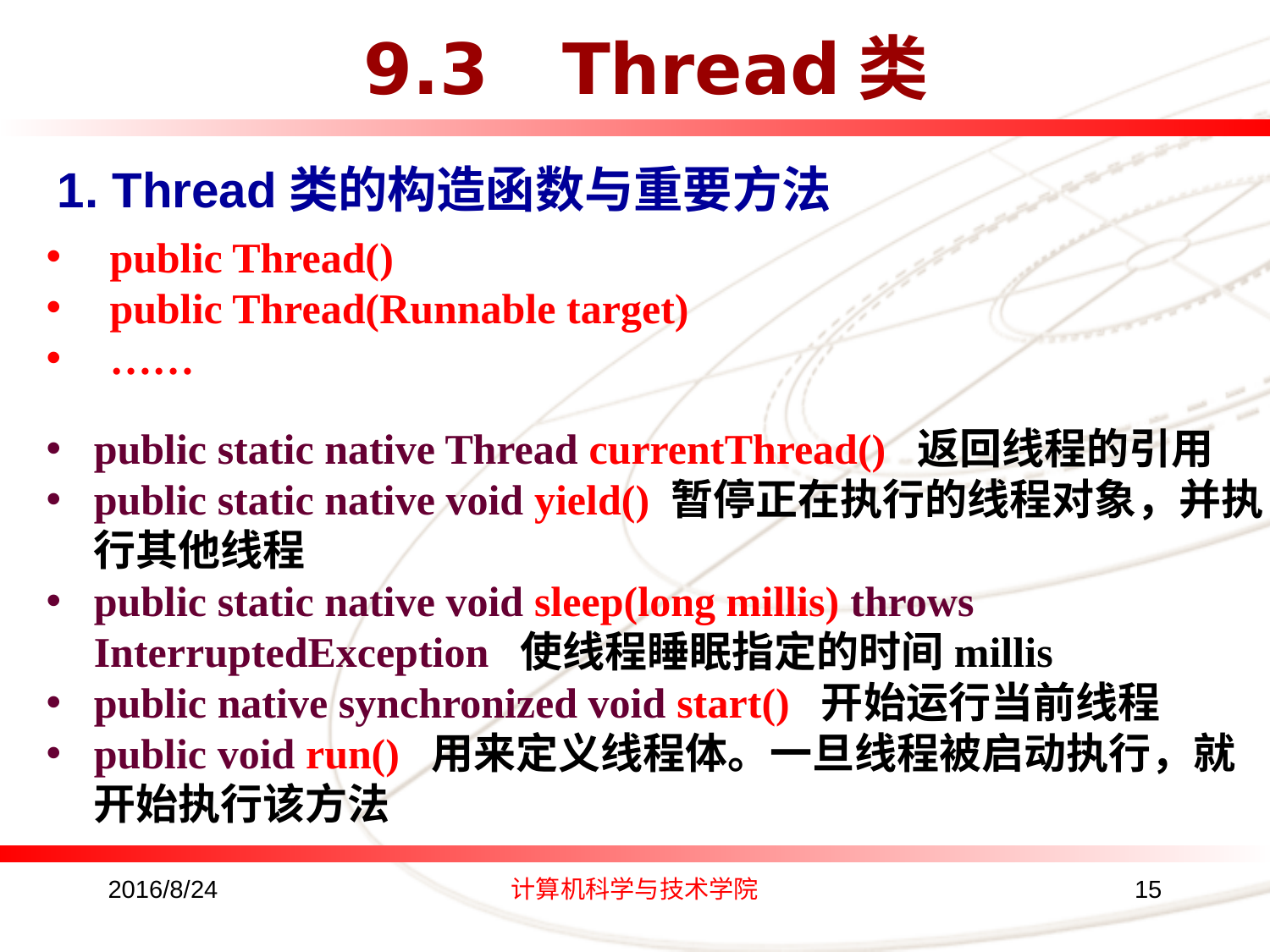

9.3   Thread类
1. Thread类的构造函数与重要方法
public Thread()
public Thread(Runnable target)
……
public static native Thread currentThread()  返回线程的引用
public static native void yield() 暂停正在执行的线程对象，并执行其他线程
public static native void sleep(long millis) throws InterruptedException  使线程睡眠指定的时间millis
public native synchronized void start()  开始运行当前线程
public void run()  用来定义线程体。一旦线程被启动执行，就开始执行该方法

2016/8/24
计算机科学与技术学院
15